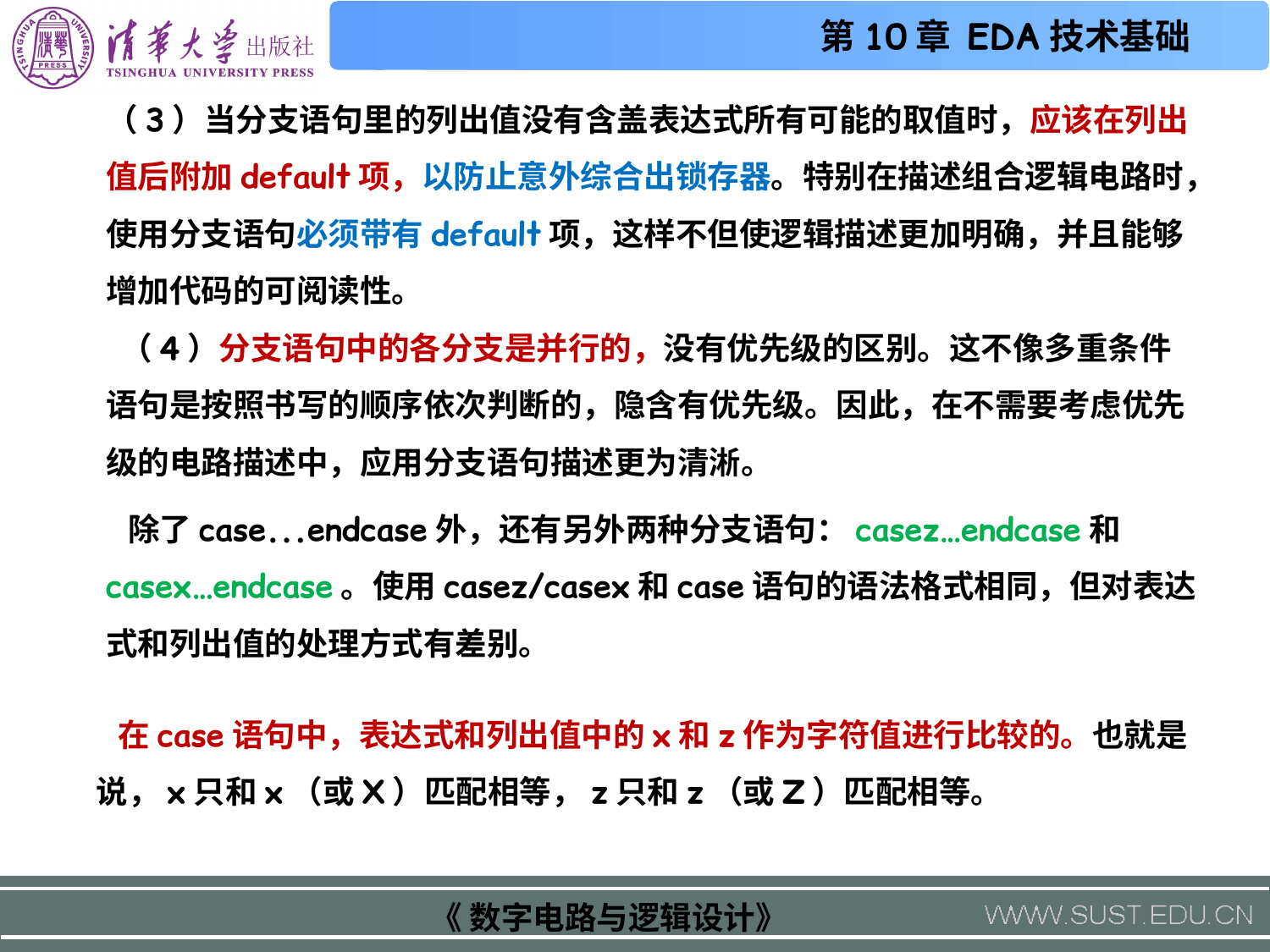

（3）当分支语句里的列出值没有含盖表达式所有可能的取值时，应该在列出值后附加default项，以防止意外综合出锁存器。特别在描述组合逻辑电路时，使用分支语句必须带有default项，这样不但使逻辑描述更加明确，并且能够增加代码的可阅读性。
 （4）分支语句中的各分支是并行的，没有优先级的区别。这不像多重条件语句是按照书写的顺序依次判断的，隐含有优先级。因此，在不需要考虑优先级的电路描述中，应用分支语句描述更为清淅。
  除了case...endcase外，还有另外两种分支语句：casez…endcase和casex…endcase。使用casez/casex和case语句的语法格式相同，但对表达式和列出值的处理方式有差别。
  在case语句中，表达式和列出值中的x和z作为字符值进行比较的。也就是说，x只和x（或X）匹配相等，z只和z（或Z）匹配相等。